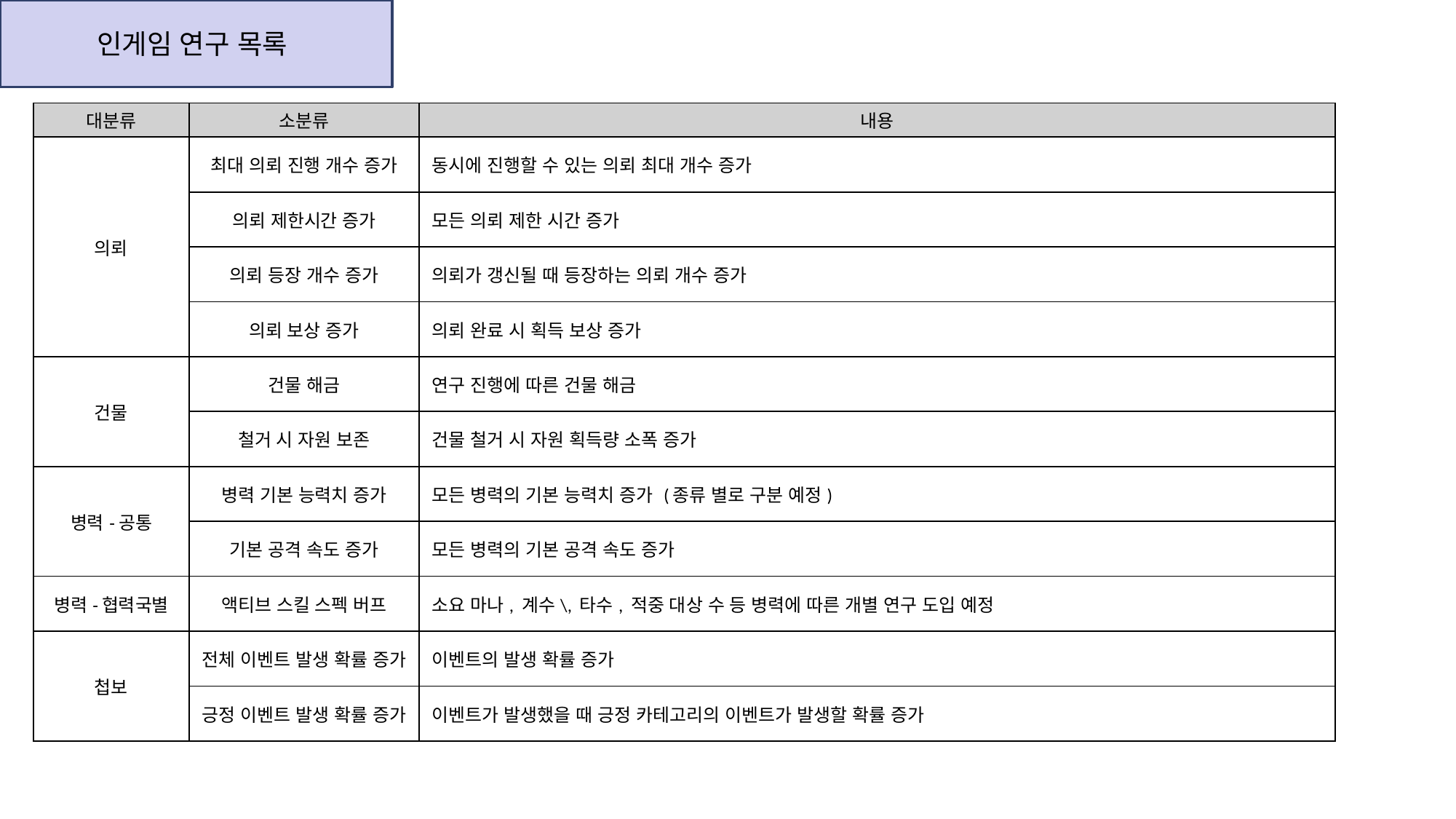

인게임 연구 목록
| 대분류 | 소분류 | 내용 |
| --- | --- | --- |
| 의뢰 | 최대 의뢰 진행 개수 증가 | 동시에 진행할 수 있는 의뢰 최대 개수 증가 |
|  | 의뢰 제한시간 증가 | 모든 의뢰 제한 시간 증가 |
|  | 의뢰 등장 개수 증가 | 의뢰가 갱신될 때 등장하는 의뢰 개수 증가 |
|  | 의뢰 보상 증가 | 의뢰 완료 시 획득 보상 증가 |
| 건물 | 건물 해금 | 연구 진행에 따른 건물 해금 |
|  | 철거 시 자원 보존 | 건물 철거 시 자원 획득량 소폭 증가 |
| 병력-공통 | 병력 기본 능력치 증가 | 모든 병력의 기본 능력치 증가 (종류 별로 구분 예정) |
|  | 기본 공격 속도 증가 | 모든 병력의 기본 공격 속도 증가 |
| 병력-협력국별 | 액티브 스킬 스펙 버프 | 소요 마나, 계수\, 타수, 적중 대상 수 등 병력에 따른 개별 연구 도입 예정 |
| 첩보 | 전체 이벤트 발생 확률 증가 | 이벤트의 발생 확률 증가 |
|  | 긍정 이벤트 발생 확률 증가 | 이벤트가 발생했을 때 긍정 카테고리의 이벤트가 발생할 확률 증가 |